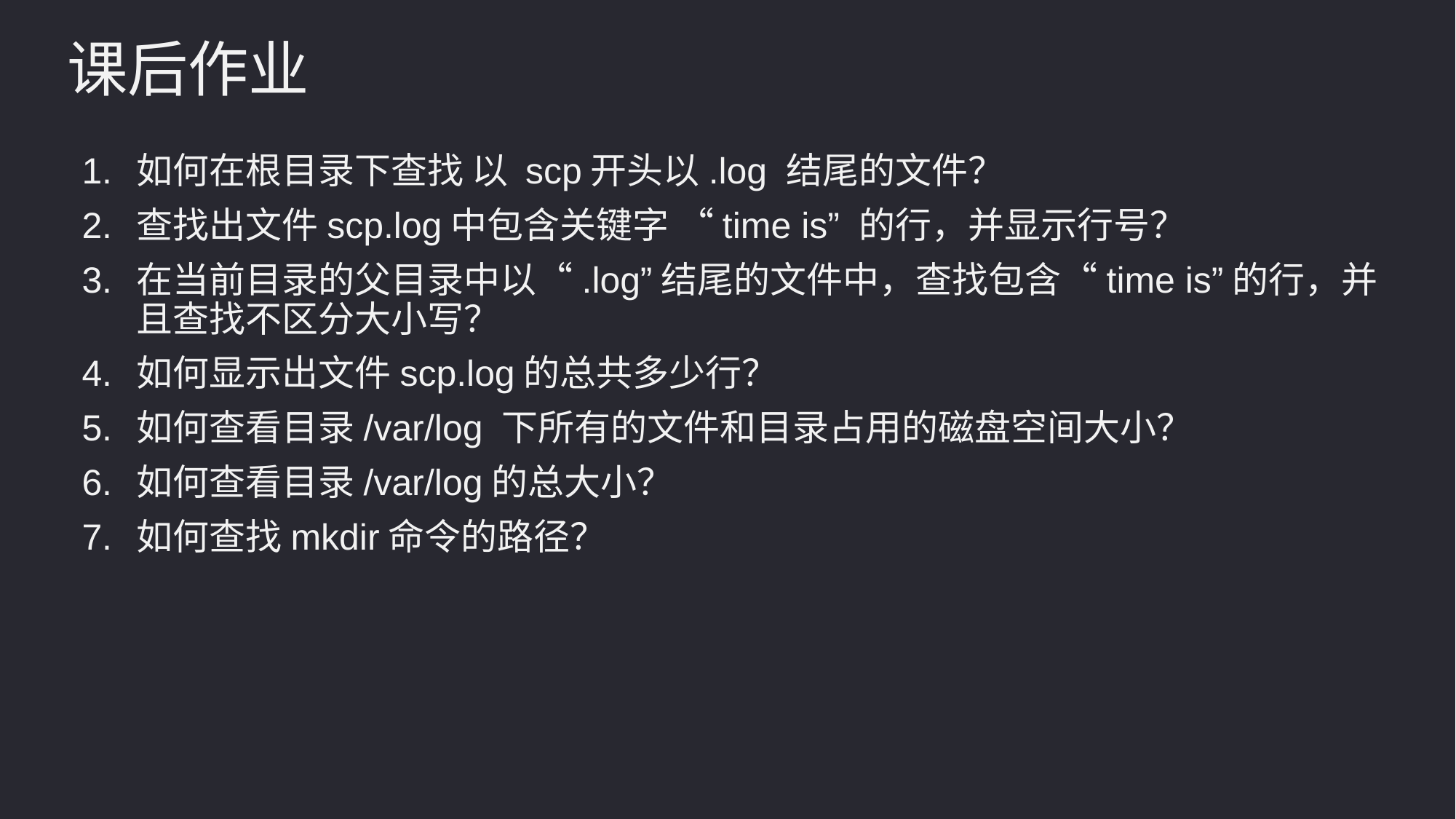

课后作业
如何在根目录下查找 以 scp开头以.log 结尾的文件？
查找出文件scp.log中包含关键字 “time is” 的行，并显示行号？
在当前目录的父目录中以“.log”结尾的文件中，查找包含“time is”的行，并且查找不区分大小写？
如何显示出文件scp.log的总共多少行？
如何查看目录/var/log 下所有的文件和目录占用的磁盘空间大小？
如何查看目录/var/log的总大小？
如何查找mkdir命令的路径？